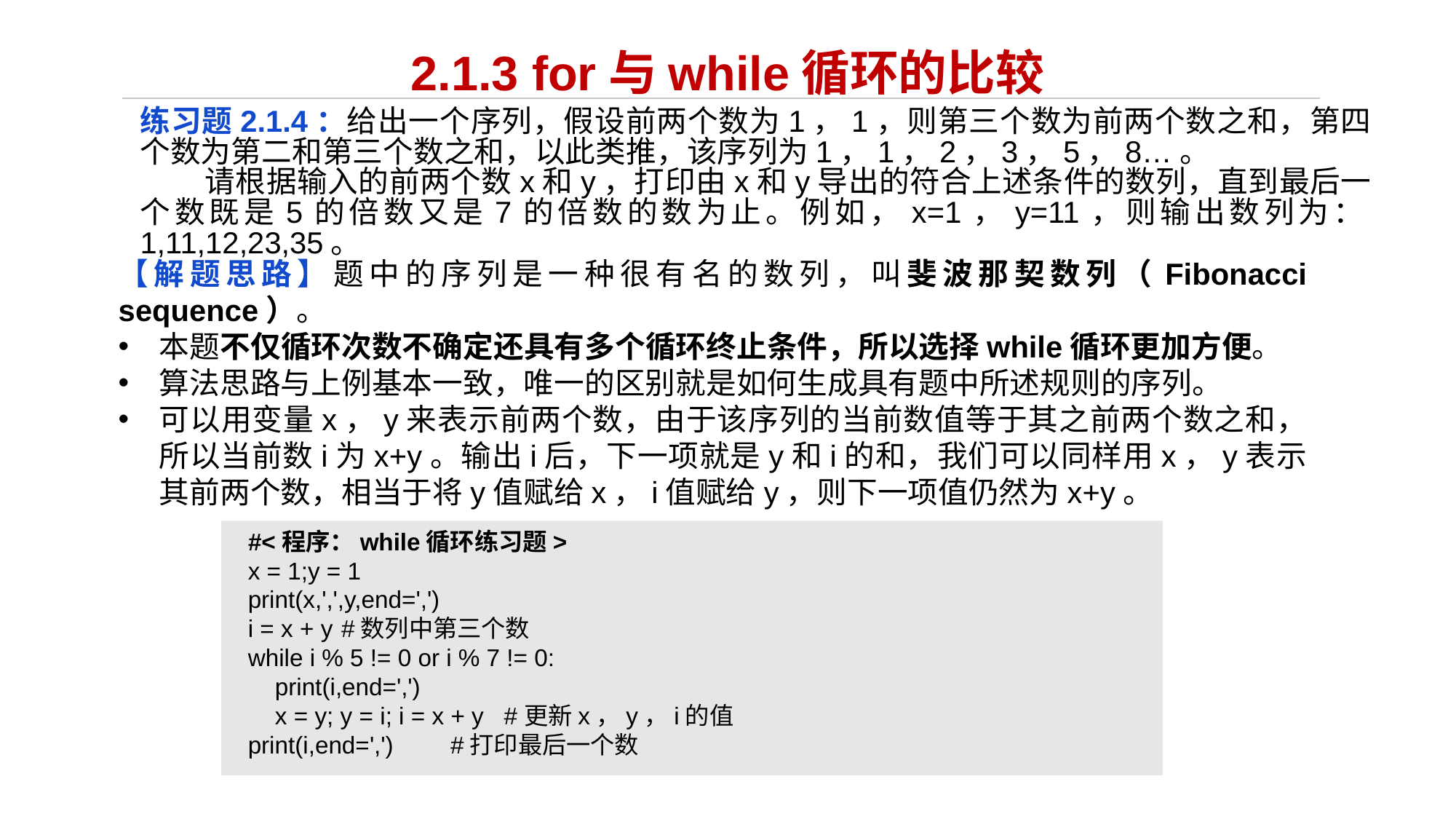

# 2.1.3 for与while循环的比较
练习题2.1.4：给出一个序列，假设前两个数为1，1，则第三个数为前两个数之和，第四个数为第二和第三个数之和，以此类推，该序列为1，1，2，3，5，8…。
        请根据输入的前两个数x和y，打印由x和y导出的符合上述条件的数列，直到最后一个数既是5的倍数又是7的倍数的数为止。例如，x=1，y=11，则输出数列为：1,11,12,23,35。
【解题思路】题中的序列是一种很有名的数列，叫斐波那契数列（Fibonacci sequence）。
本题不仅循环次数不确定还具有多个循环终止条件，所以选择while循环更加方便。
算法思路与上例基本一致，唯一的区别就是如何生成具有题中所述规则的序列。
可以用变量x，y来表示前两个数，由于该序列的当前数值等于其之前两个数之和，所以当前数i为x+y。输出i后，下一项就是y和i的和，我们可以同样用x，y表示其前两个数，相当于将y值赋给x，i值赋给y，则下一项值仍然为x+y。
#<程序：while循环练习题>
x = 1;y = 1
print(x,',',y,end=',')
i = x + y	#数列中第三个数
while i % 5 != 0 or i % 7 != 0:
    print(i,end=',')
    x = y; y = i; i = x + y   #更新x，y，i的值
print(i,end=',')	#打印最后一个数